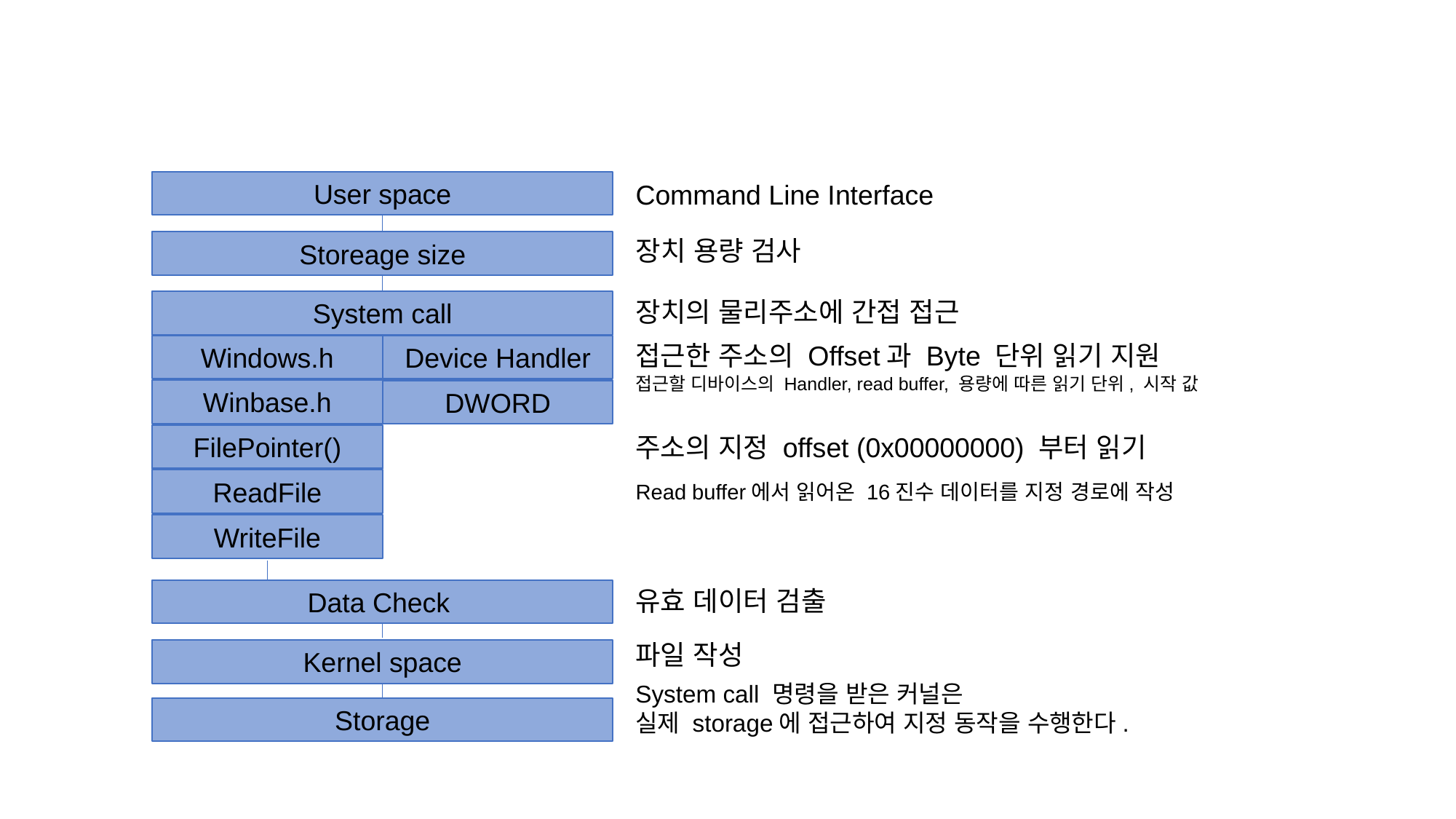

User space
Command Line Interface
장치 용량 검사
Storeage size
장치의 물리주소에 간접 접근
System call
접근한 주소의 Offset과 Byte 단위 읽기 지원
Windows.h
Device Handler
접근할 디바이스의 Handler, read buffer, 용량에 따른 읽기 단위, 시작 값
Winbase.h
DWORD
FilePointer()
주소의 지정 offset (0x00000000) 부터 읽기
ReadFile
Read buffer에서 읽어온 16진수 데이터를 지정 경로에 작성
WriteFile
유효 데이터 검출
Data Check
파일 작성
Kernel space
System call 명령을 받은 커널은
실제 storage에 접근하여 지정 동작을 수행한다.
Storage